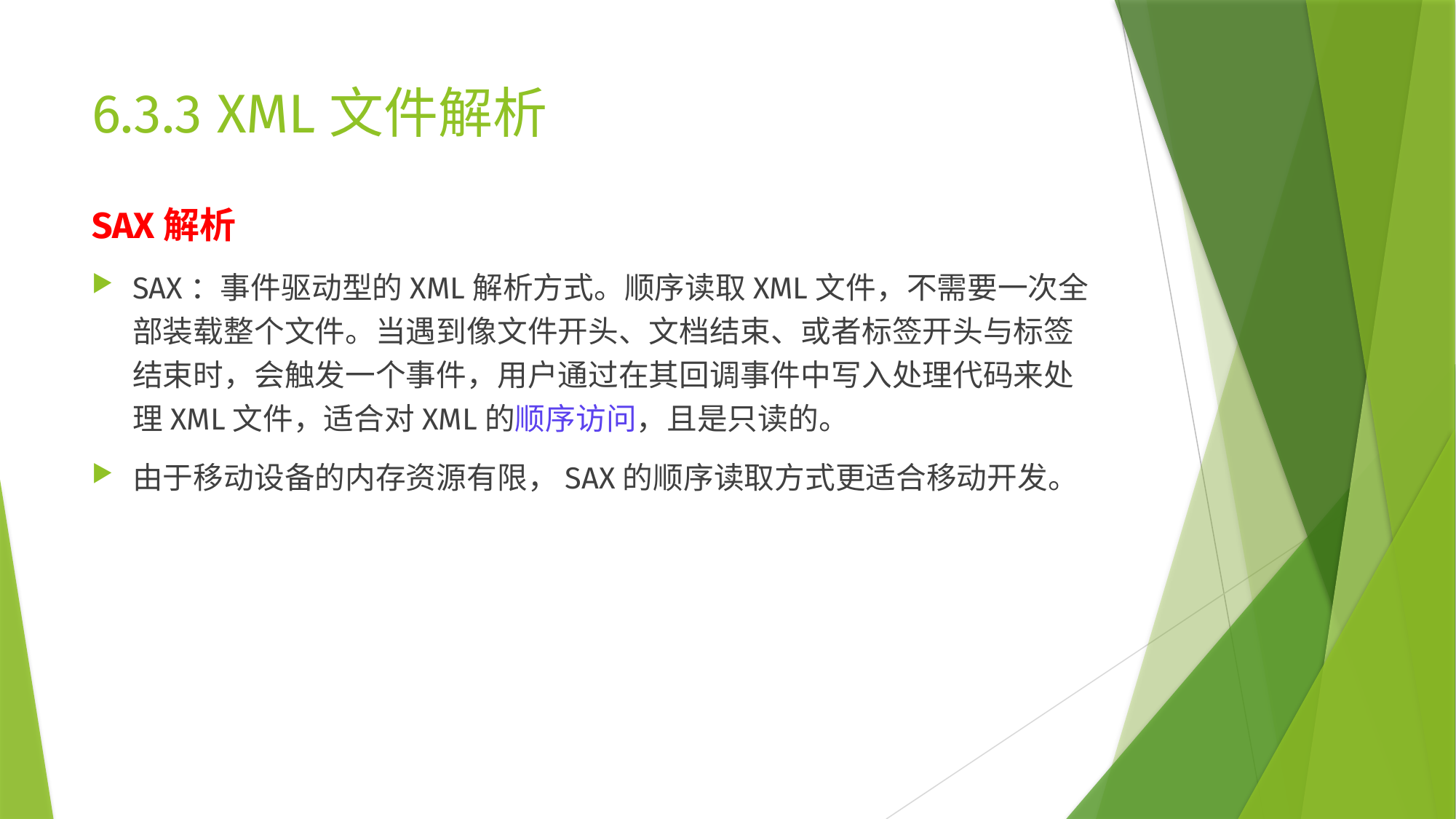

# 6.3.3 XML文件解析
SAX解析
SAX：事件驱动型的XML解析方式。顺序读取XML文件，不需要一次全部装载整个文件。当遇到像文件开头、文档结束、或者标签开头与标签结束时，会触发一个事件，用户通过在其回调事件中写入处理代码来处理XML文件，适合对XML的顺序访问，且是只读的。
由于移动设备的内存资源有限，SAX的顺序读取方式更适合移动开发。